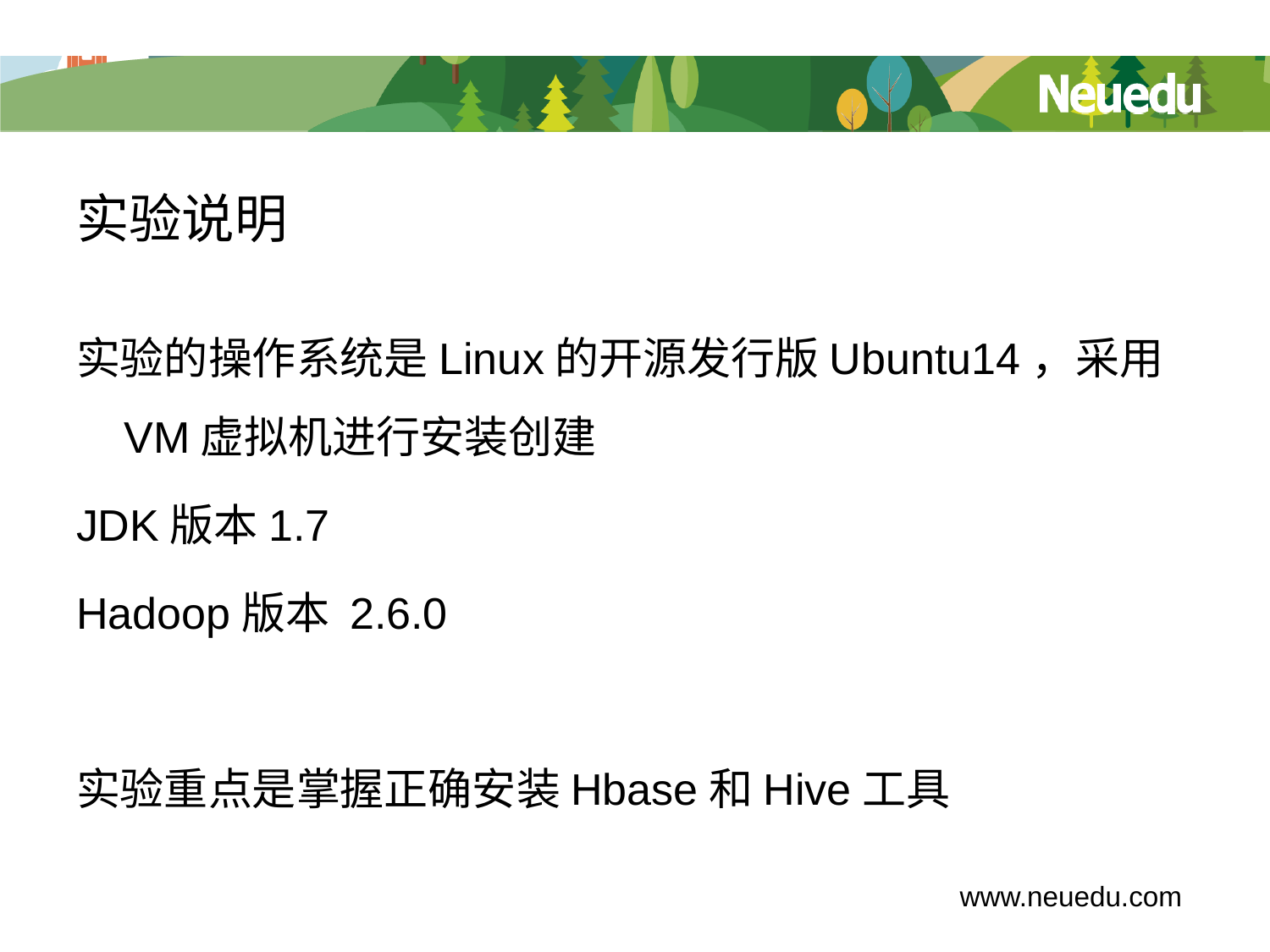

# 实验说明
实验的操作系统是Linux的开源发行版Ubuntu14，采用VM虚拟机进行安装创建
JDK版本1.7
Hadoop版本 2.6.0

实验重点是掌握正确安装Hbase和Hive工具